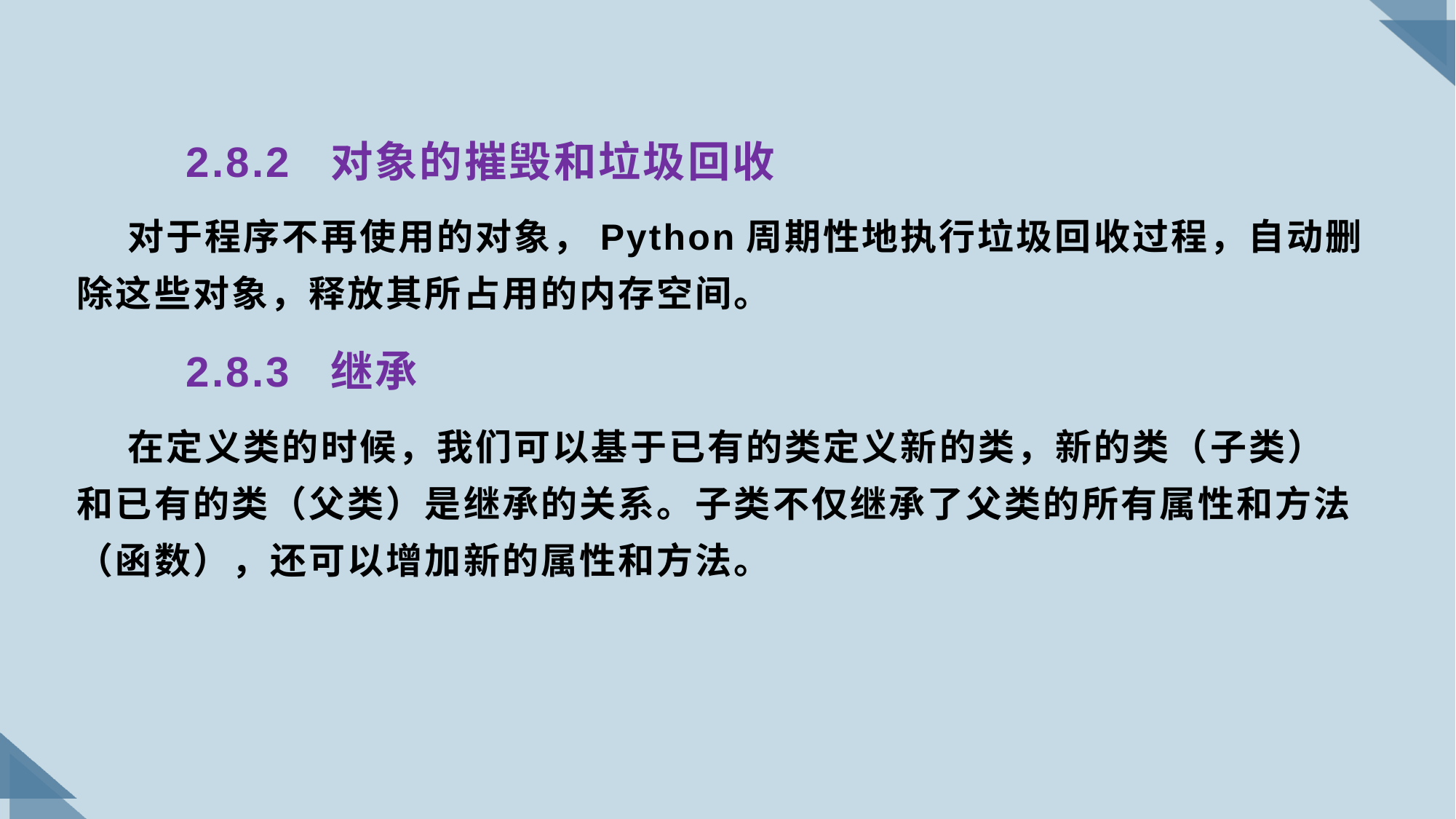

2.8.2  对象的摧毁和垃圾回收
    对于程序不再使用的对象，Python周期性地执行垃圾回收过程，自动删除这些对象，释放其所占用的内存空间。
2.8.3  继承
    在定义类的时候，我们可以基于已有的类定义新的类，新的类（子类）和已有的类（父类）是继承的关系。子类不仅继承了父类的所有属性和方法（函数），还可以增加新的属性和方法。